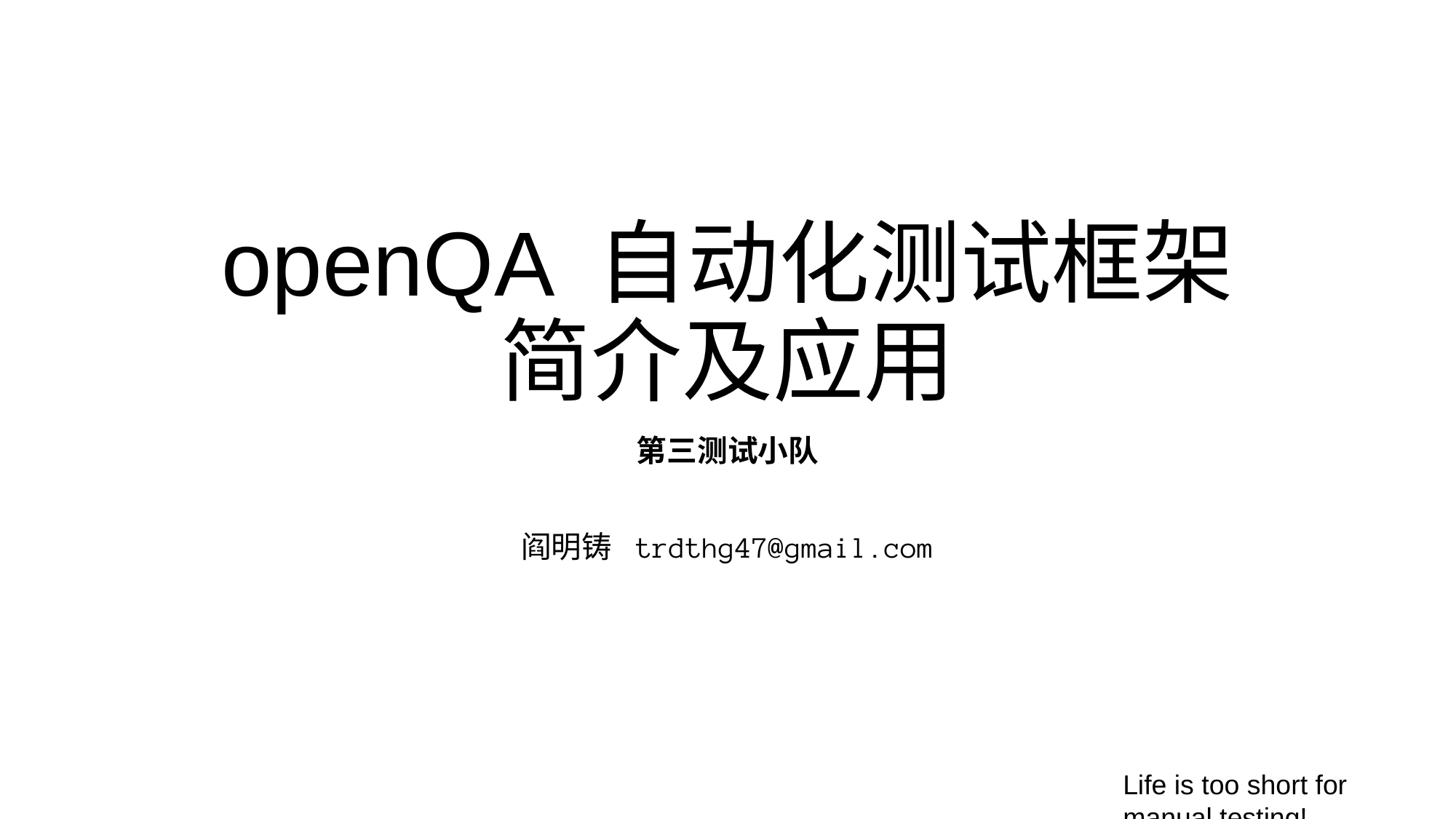

# openQA 自动化测试框架 简介及应用
第三测试小队

阎明铸 trdthg47@gmail.com

Life is too short for manual testing!